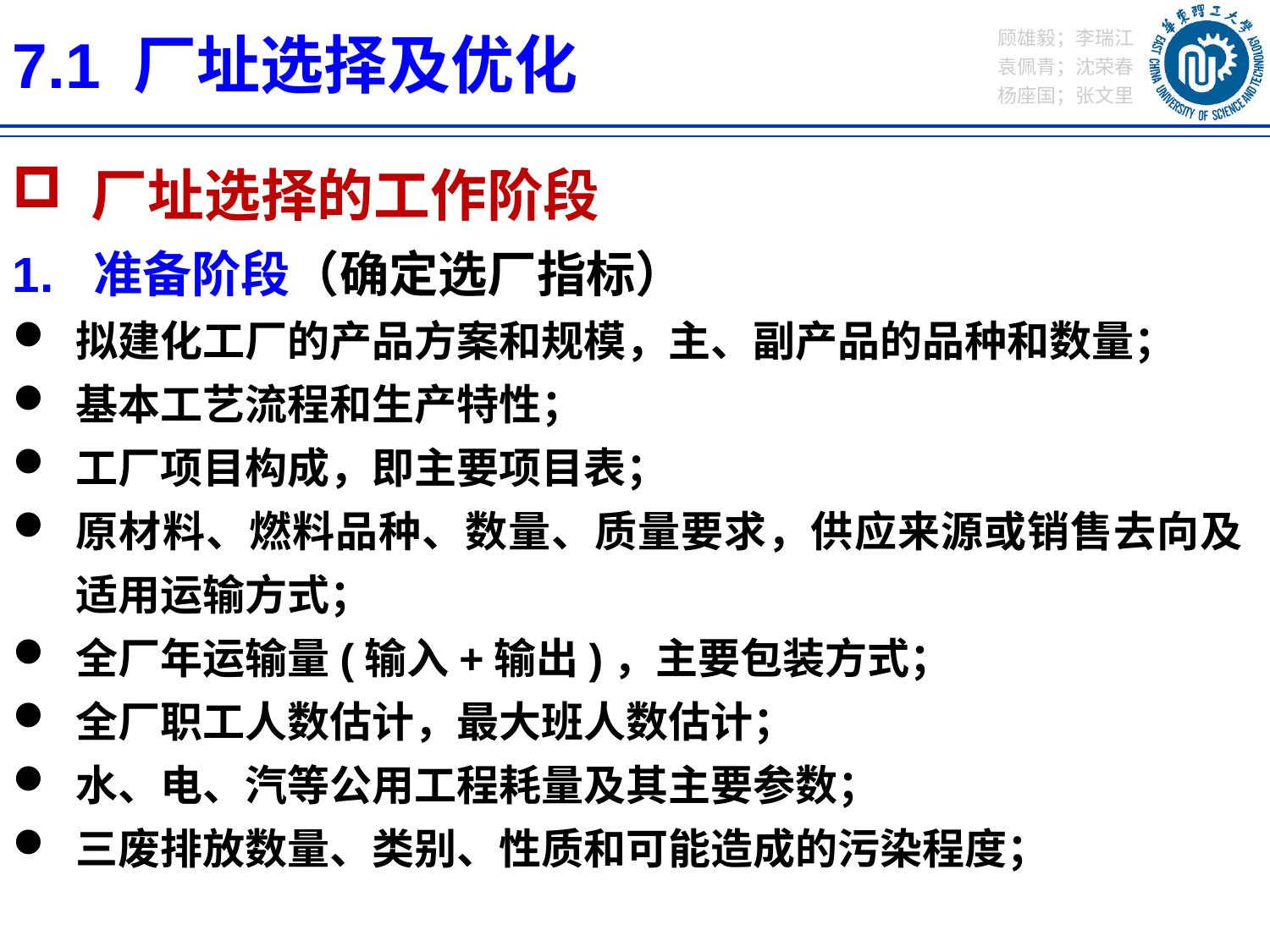

7.1 厂址选择及优化
 厂址选择的工作阶段
1.  准备阶段（确定选厂指标）
拟建化工厂的产品方案和规模，主、副产品的品种和数量；
基本工艺流程和生产特性；
工厂项目构成，即主要项目表；
原材料、燃料品种、数量、质量要求，供应来源或销售去向及适用运输方式；
全厂年运输量(输入+输出)，主要包装方式；
全厂职工人数估计，最大班人数估计；
水、电、汽等公用工程耗量及其主要参数；
三废排放数量、类别、性质和可能造成的污染程度；